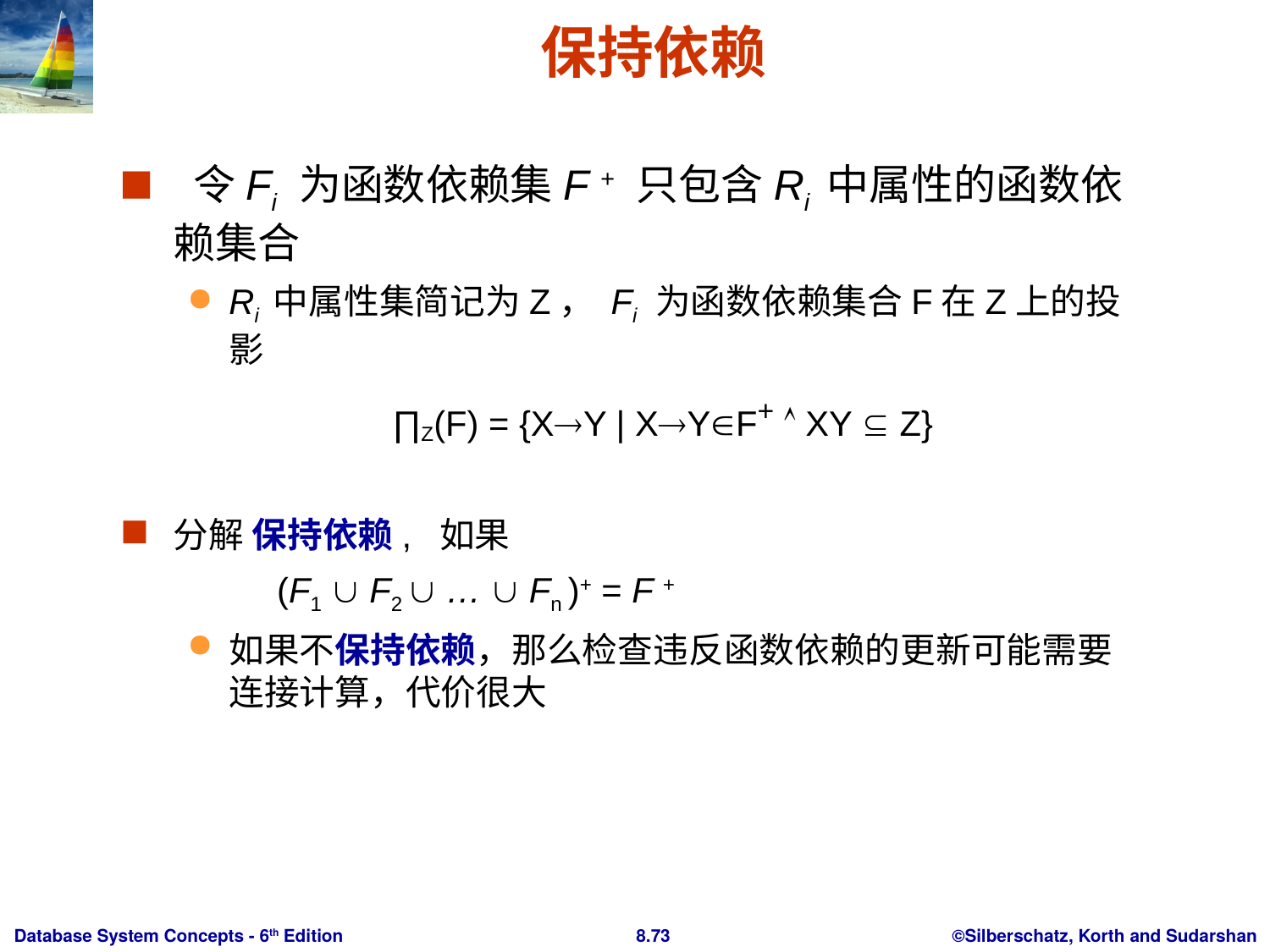

# 保持依赖
 令Fi 为函数依赖集F + 只包含Ri 中属性的函数依赖集合
Ri 中属性集简记为Z， Fi 为函数依赖集合F在Z上的投影
∏Z(F) = {X→Y | X→Y∈F+ ∧ XY ⊆ Z}

分解 保持依赖,  如果
         (F1 ∪ F2 ∪ … ∪ Fn )+ = F +
如果不保持依赖，那么检查违反函数依赖的更新可能需要连接计算，代价很大